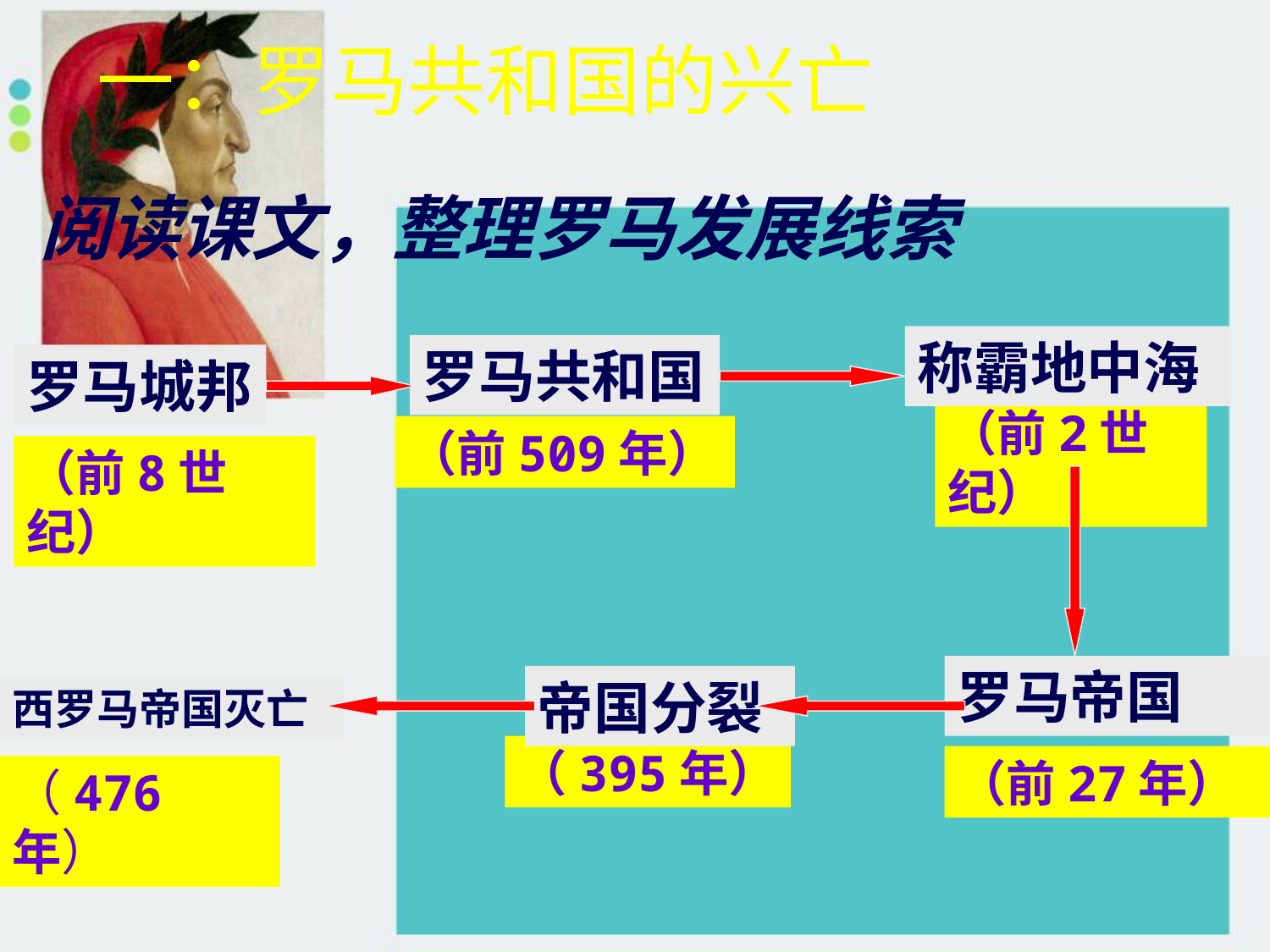

一：罗马共和国的兴亡
阅读课文，整理罗马发展线索
称霸地中海
罗马共和国
罗马城邦

（前2世纪）
（前509年）
（前8世纪）

罗马帝国
帝国分裂
西罗马帝国灭亡

（395年）
（前27年）
（476年）